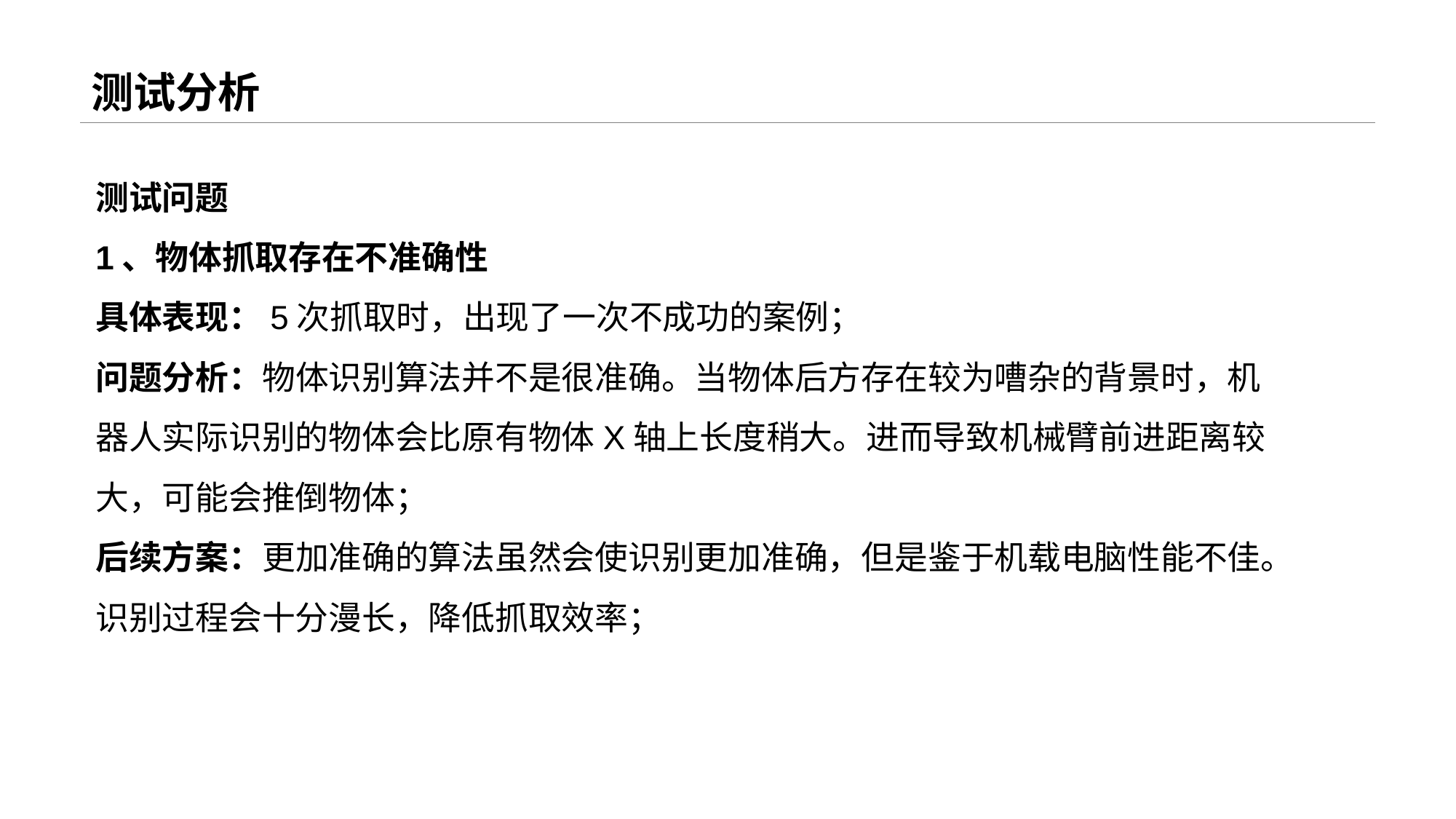

# 测试分析
测试问题
1、物体抓取存在不准确性
具体表现：5次抓取时，出现了一次不成功的案例；
问题分析：物体识别算法并不是很准确。当物体后方存在较为嘈杂的背景时，机器人实际识别的物体会比原有物体X轴上长度稍大。进而导致机械臂前进距离较大，可能会推倒物体；
后续方案：更加准确的算法虽然会使识别更加准确，但是鉴于机载电脑性能不佳。识别过程会十分漫长，降低抓取效率；